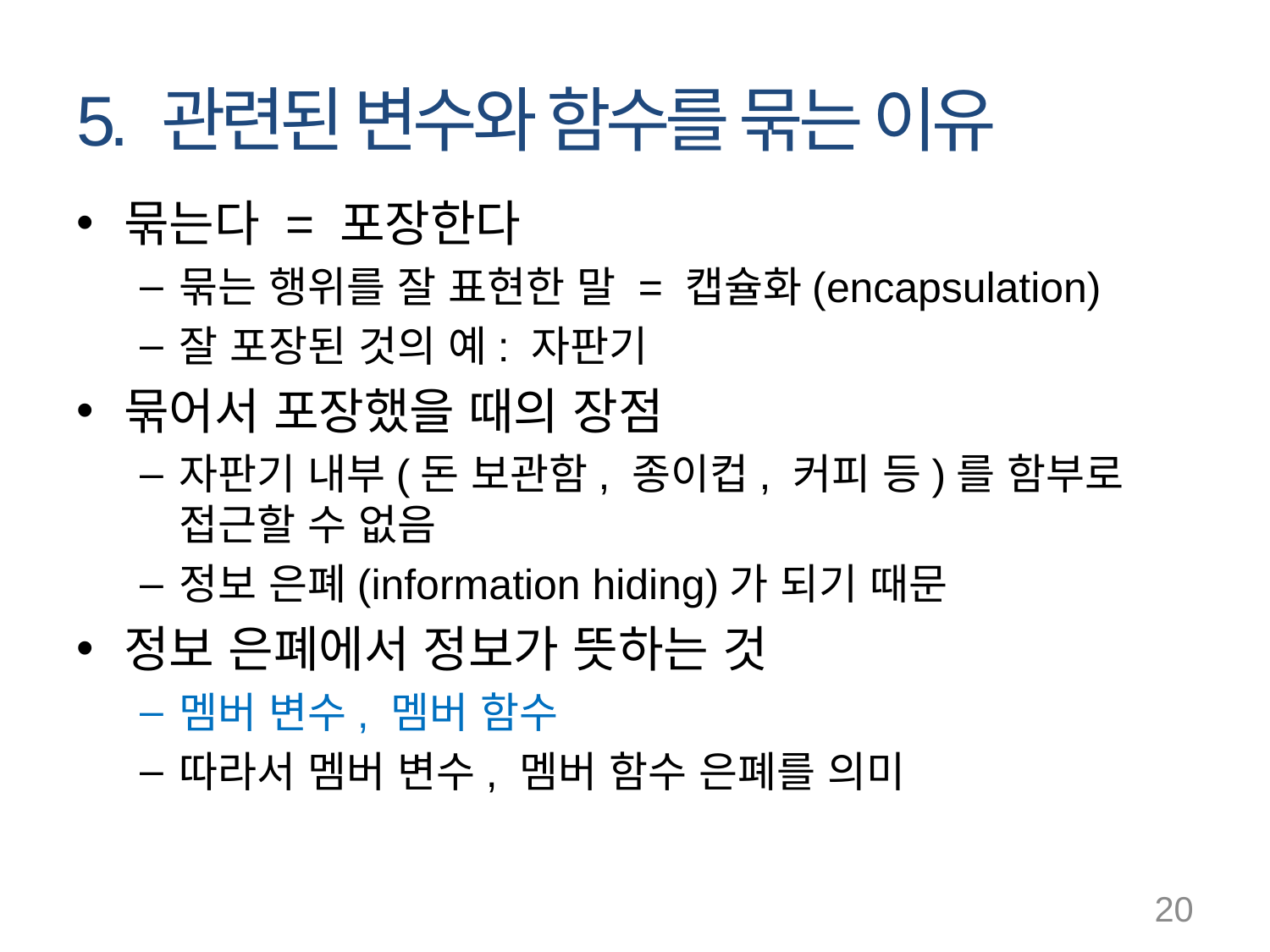

# 5. 관련된 변수와 함수를 묶는 이유
묶는다 = 포장한다
묶는 행위를 잘 표현한 말 = 캡슐화(encapsulation)
잘 포장된 것의 예: 자판기
묶어서 포장했을 때의 장점
자판기 내부(돈 보관함, 종이컵, 커피 등)를 함부로 접근할 수 없음
정보 은폐(information hiding)가 되기 때문
정보 은폐에서 정보가 뜻하는 것
멤버 변수, 멤버 함수
따라서 멤버 변수, 멤버 함수 은폐를 의미
20